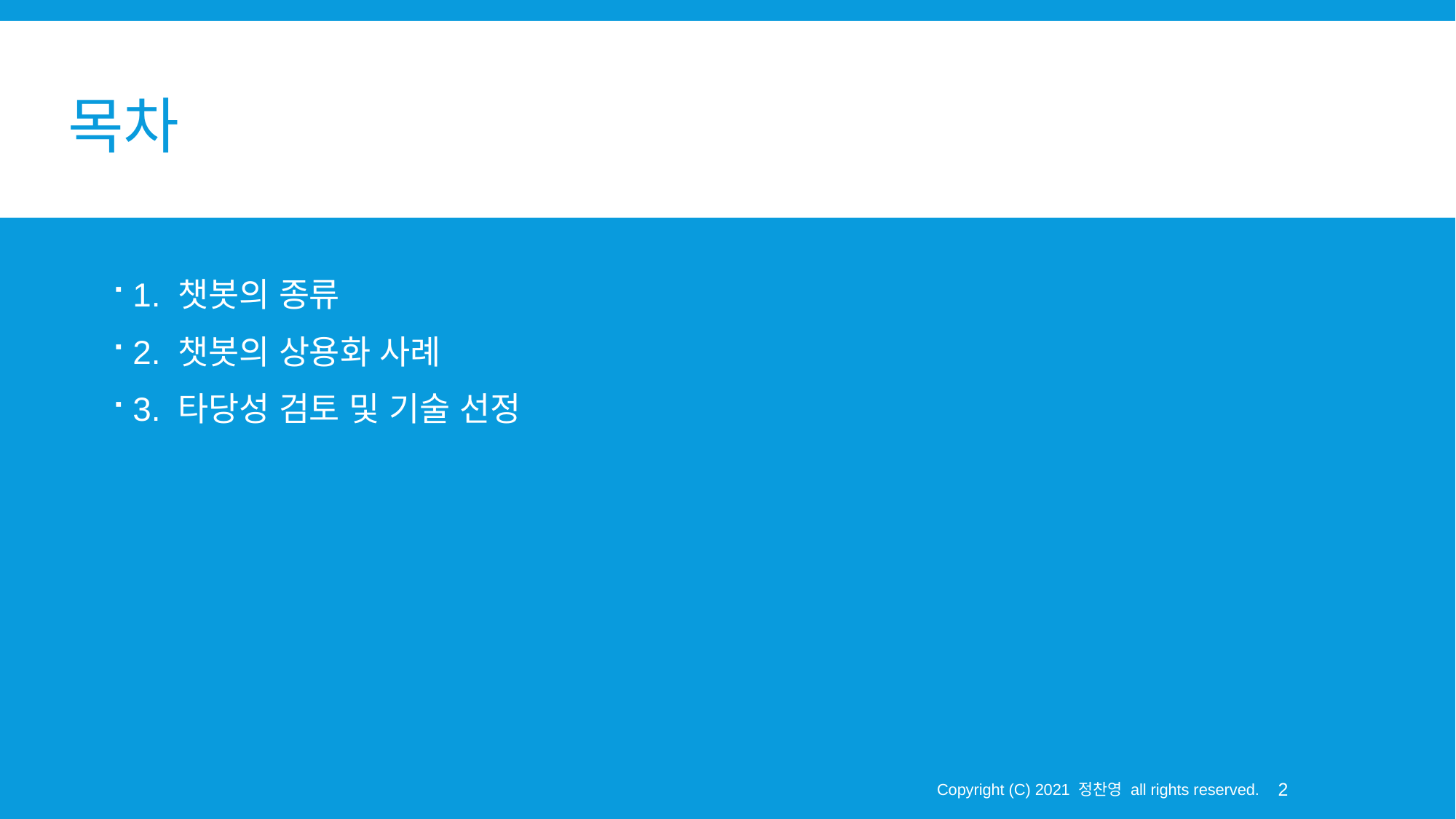

# 목차
1. 챗봇의 종류
2. 챗봇의 상용화 사례
3. 타당성 검토 및 기술 선정
Copyright (C) 2021 정찬영 all rights reserved.
2